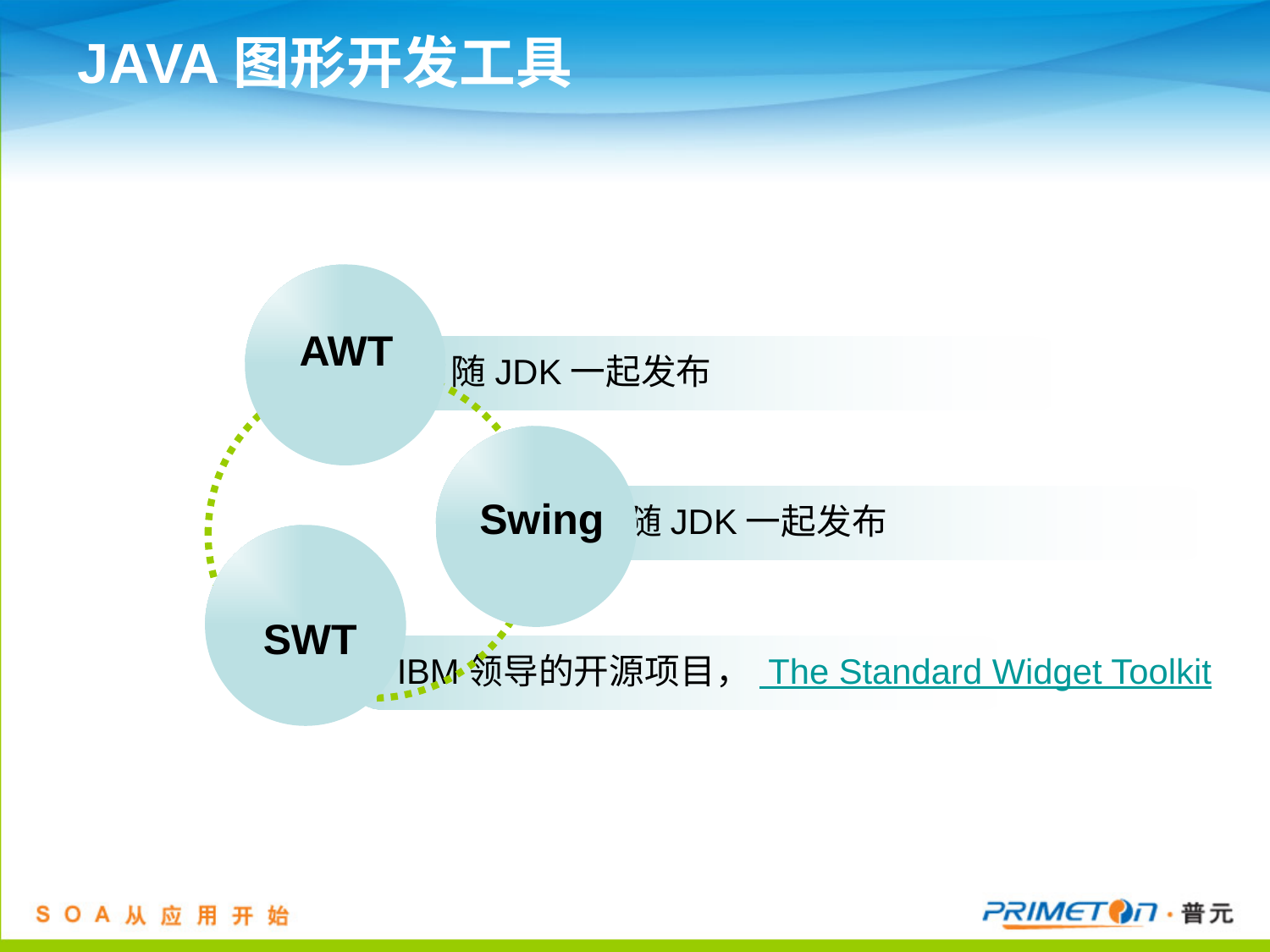

# JAVA图形开发工具

AWT

随JDK一起发布

Swing

随JDK一起发布

SWT

IBM领导的开源项目， The Standard Widget Toolkit